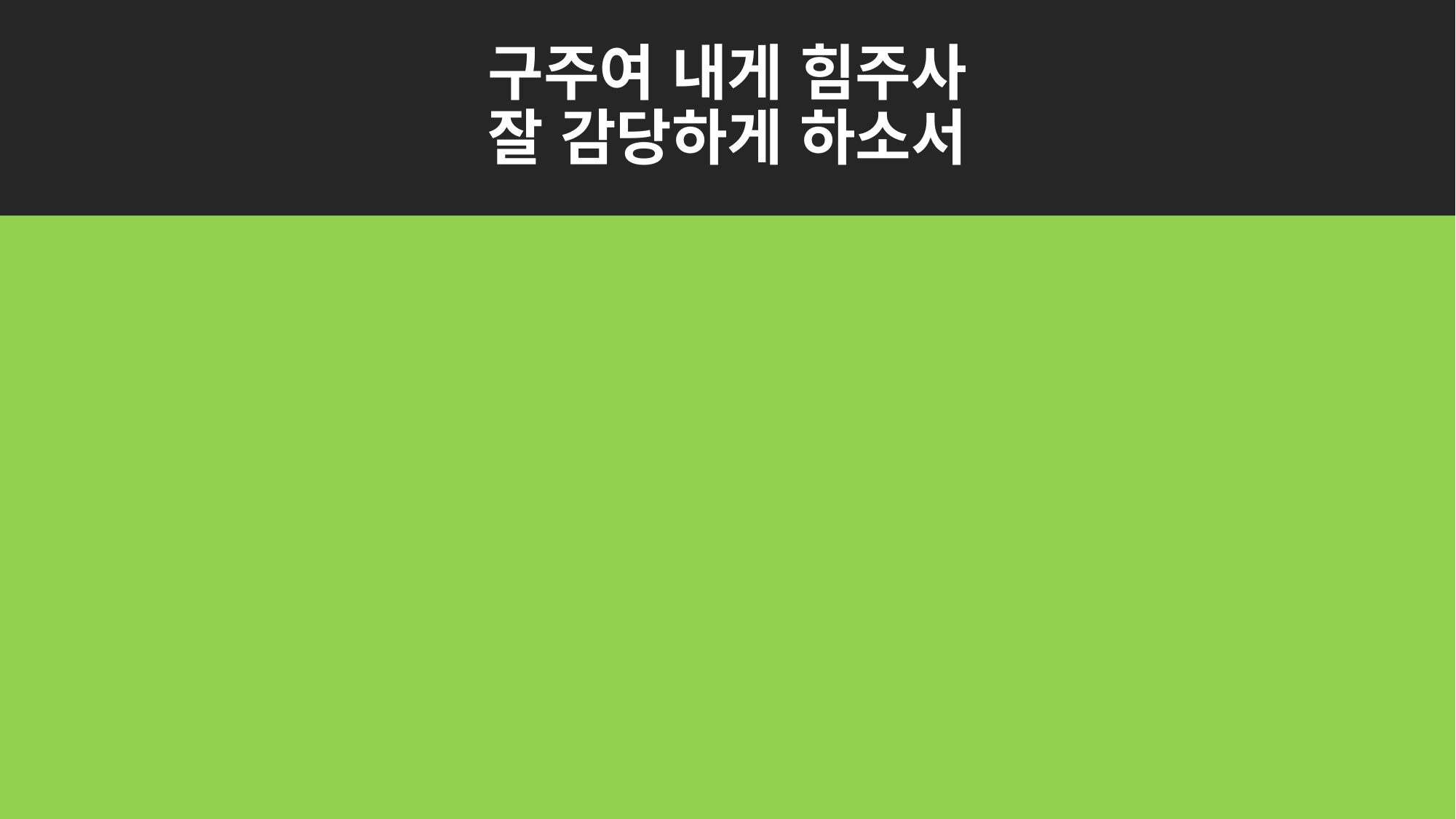

# 구주여 내게 힘주사 잘 감당하게 하소서